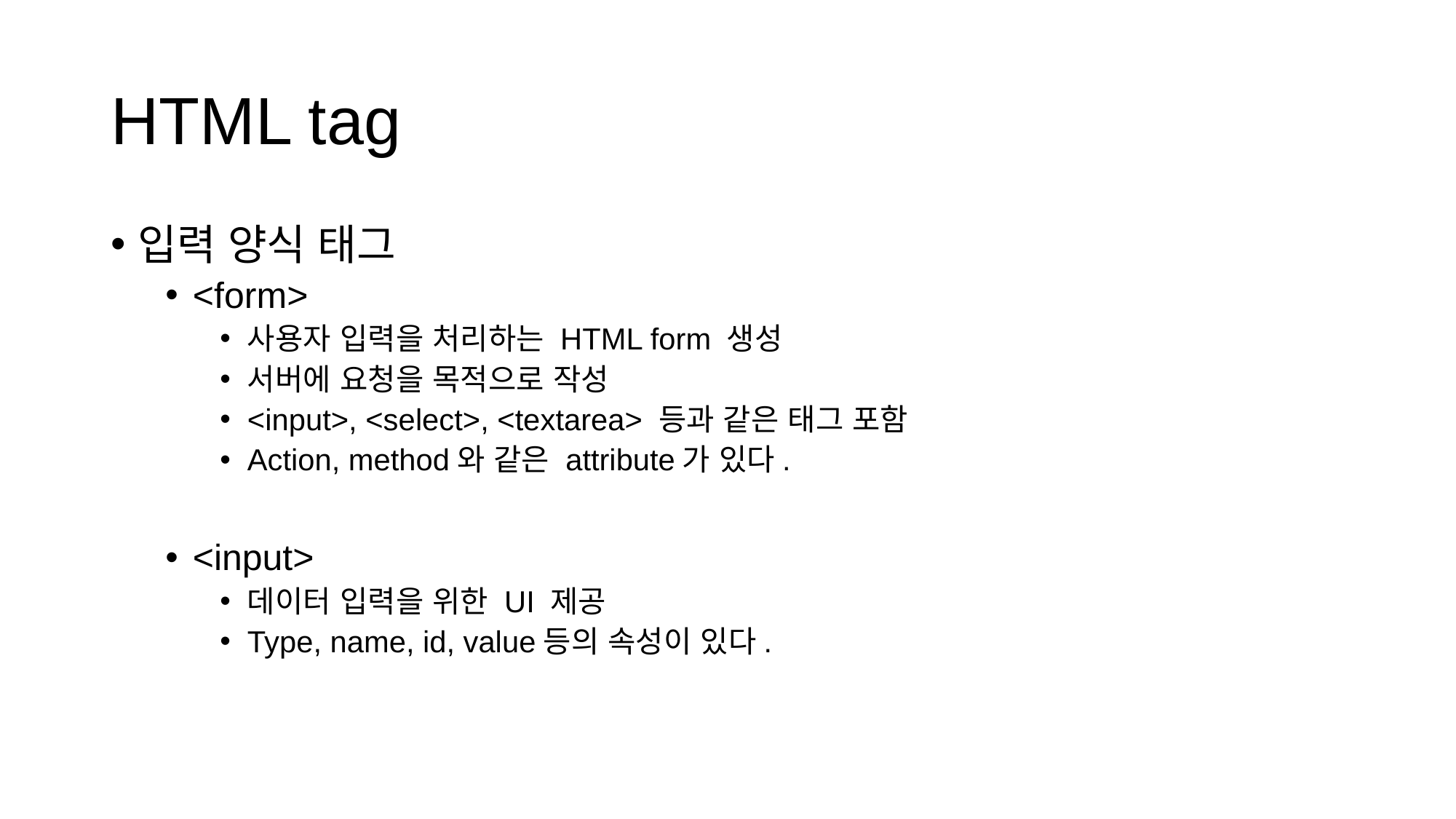

# HTML tag
입력 양식 태그
<form>
사용자 입력을 처리하는 HTML form 생성
서버에 요청을 목적으로 작성
<input>, <select>, <textarea> 등과 같은 태그 포함
Action, method와 같은 attribute가 있다.

<input>
데이터 입력을 위한 UI 제공
Type, name, id, value등의 속성이 있다.